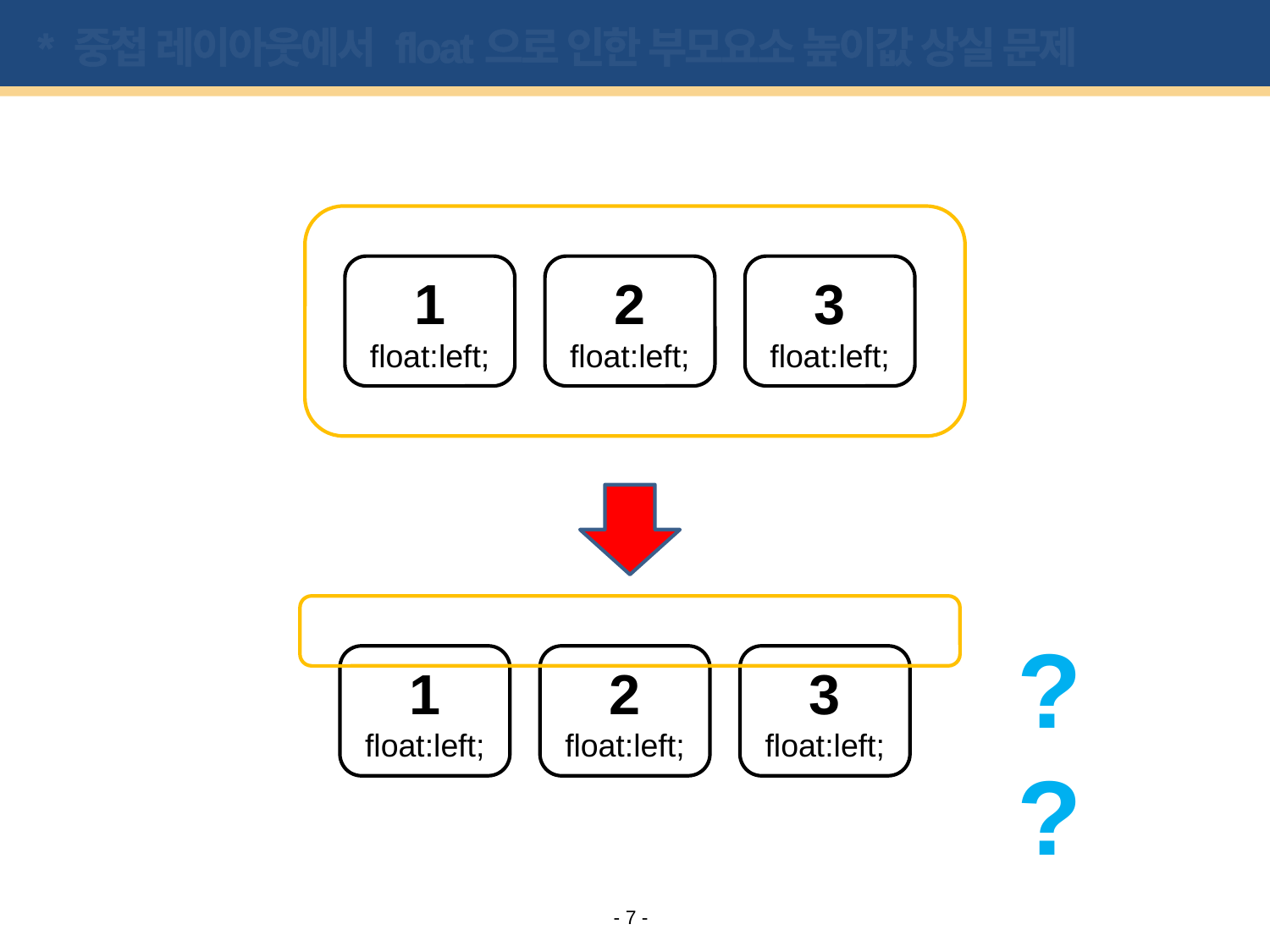

# * 중첩 레이아웃에서 float으로 인한 부모요소 높이값 상실 문제

1
float:left;
2
float:left;
3
float:left;

??
1
float:left;
2
float:left;
3
float:left;